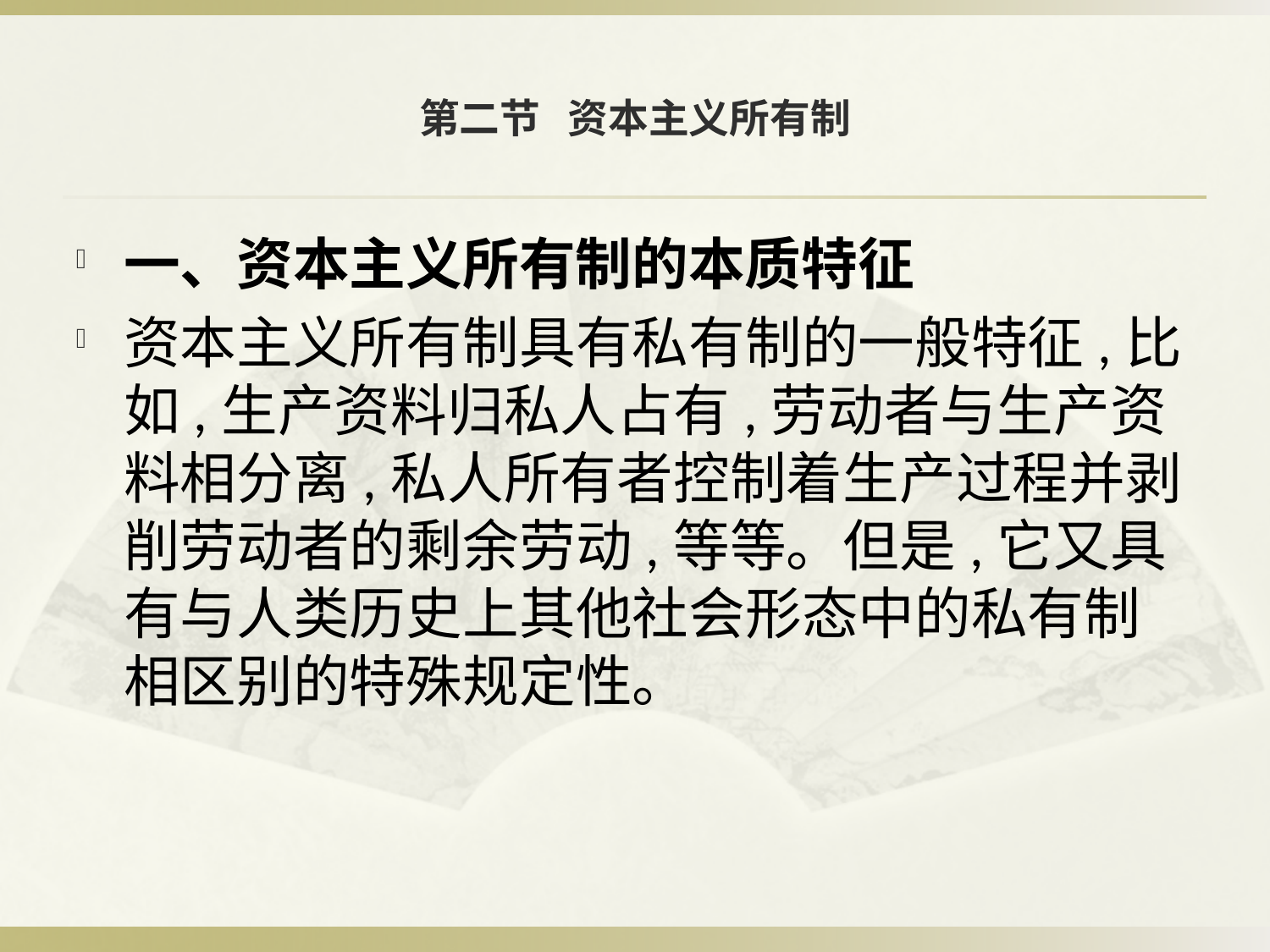

# 第二节   资本主义所有制
一、资本主义所有制的本质特征
资本主义所有制具有私有制的一般特征,比如,生产资料归私人占有,劳动者与生产资料相分离,私人所有者控制着生产过程并剥削劳动者的剩余劳动,等等。但是,它又具有与人类历史上其他社会形态中的私有制相区别的特殊规定性。